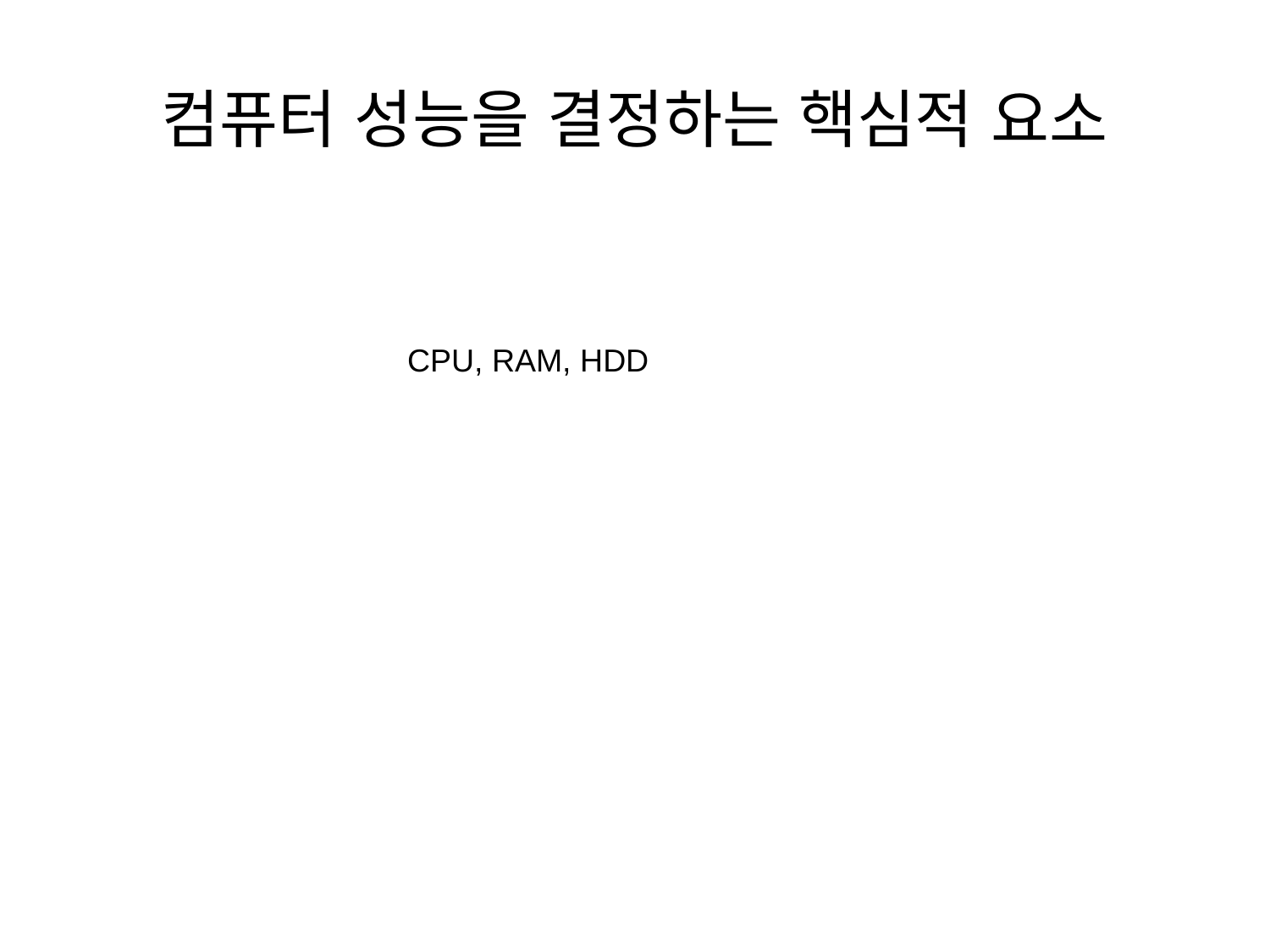

# 컴퓨터 성능을 결정하는 핵심적 요소

CPU, RAM, HDD